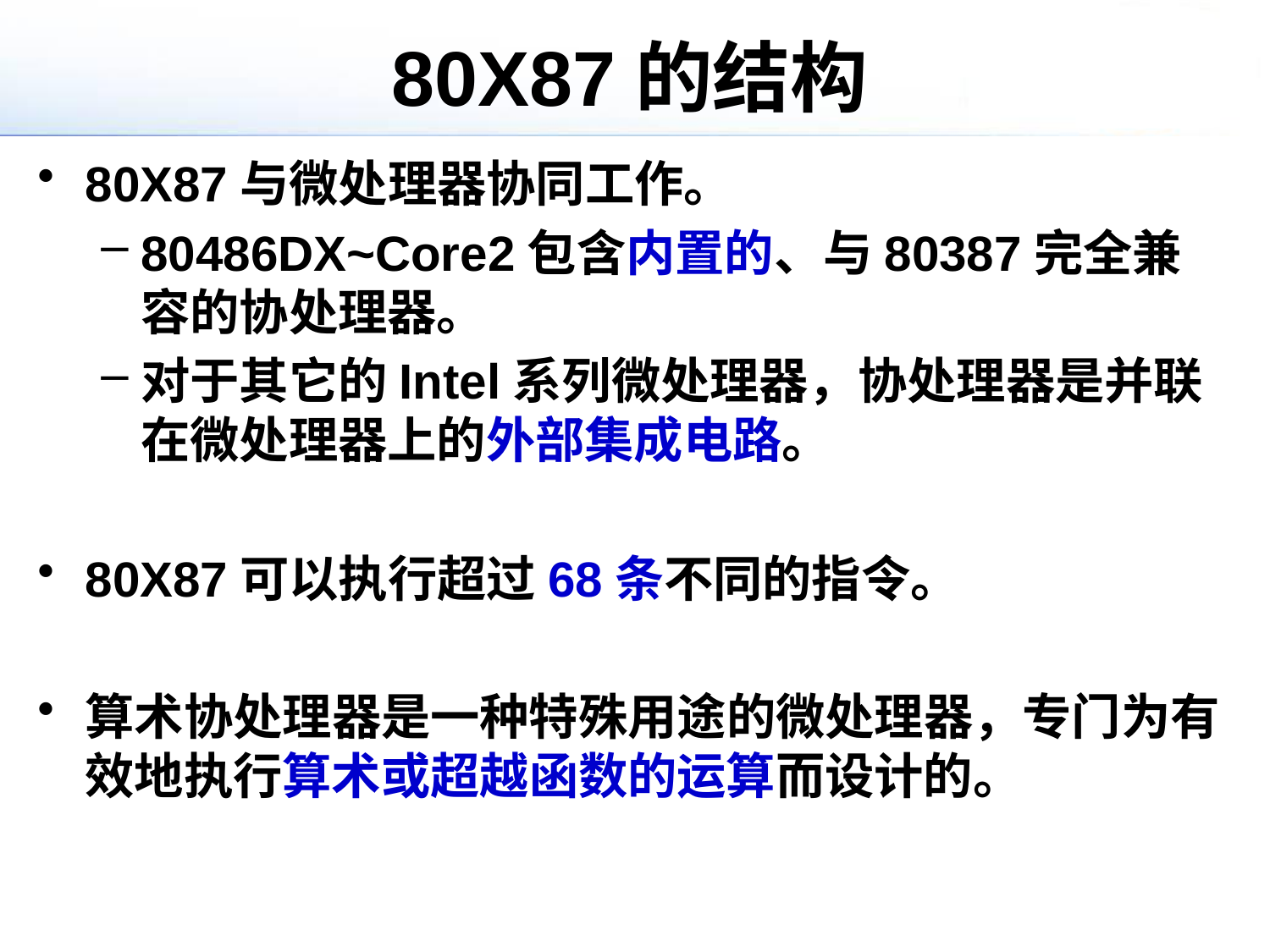

# 80X87的结构
80X87与微处理器协同工作。
80486DX~Core2包含内置的、与80387完全兼容的协处理器。
对于其它的Intel系列微处理器，协处理器是并联在微处理器上的外部集成电路。

80X87可以执行超过68条不同的指令。

算术协处理器是一种特殊用途的微处理器，专门为有效地执行算术或超越函数的运算而设计的。